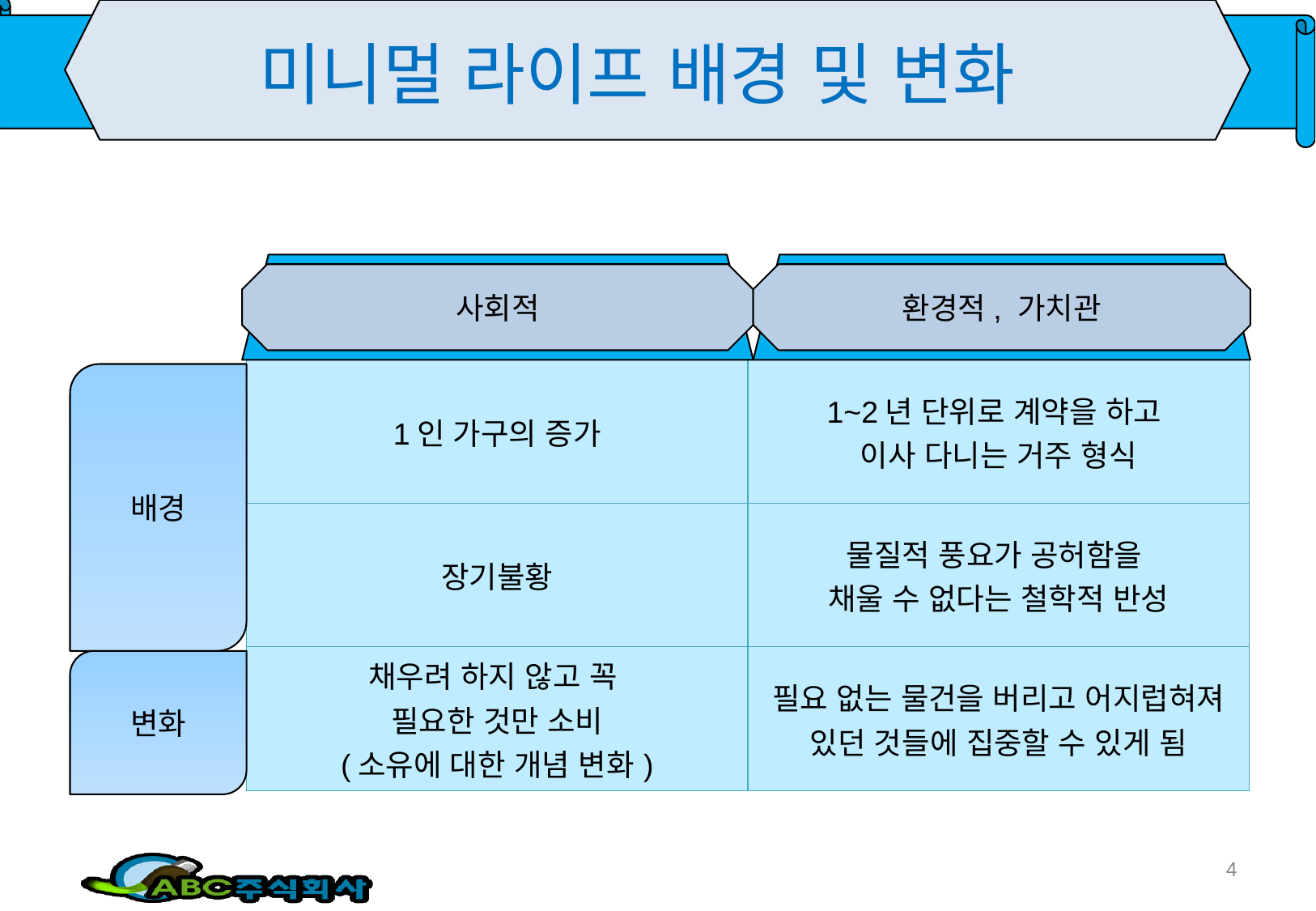

# 미니멀 라이프 배경 및 변화

사회적
환경적, 가치관
| 1인 가구의 증가 | 1~2년 단위로 계약을 하고 이사 다니는 거주 형식 |
| --- | --- |
| 장기불황 | 물질적 풍요가 공허함을 채울 수 없다는 철학적 반성 |
| 채우려 하지 않고 꼭 필요한 것만 소비 (소유에 대한 개념 변화) | 필요 없는 물건을 버리고 어지럽혀져 있던 것들에 집중할 수 있게 됨 |
배경
변화
4